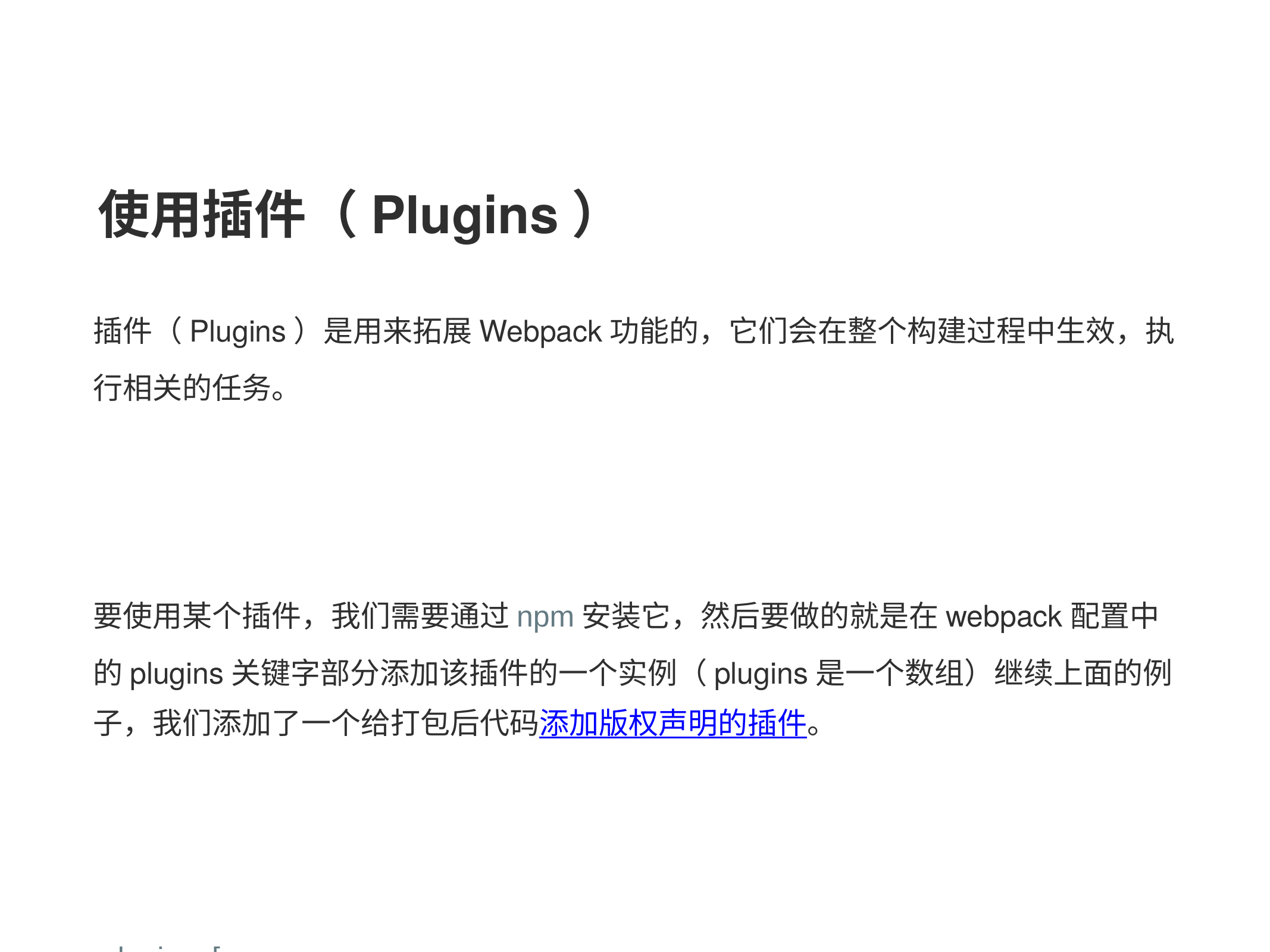

# 使用插件（Plugins）
插件（Plugins）是用来拓展Webpack功能的，它们会在整个构建过程中生效，执行相关的任务。

要使用某个插件，我们需要通过npm安装它，然后要做的就是在webpack配置中的plugins关键字部分添加该插件的一个实例（plugins是一个数组）继续上面的例子，我们添加了一个给打包后代码添加版权声明的插件。

 plugins: [
        new webpack.BannerPlugin('版权所有，翻版必究')
    ],